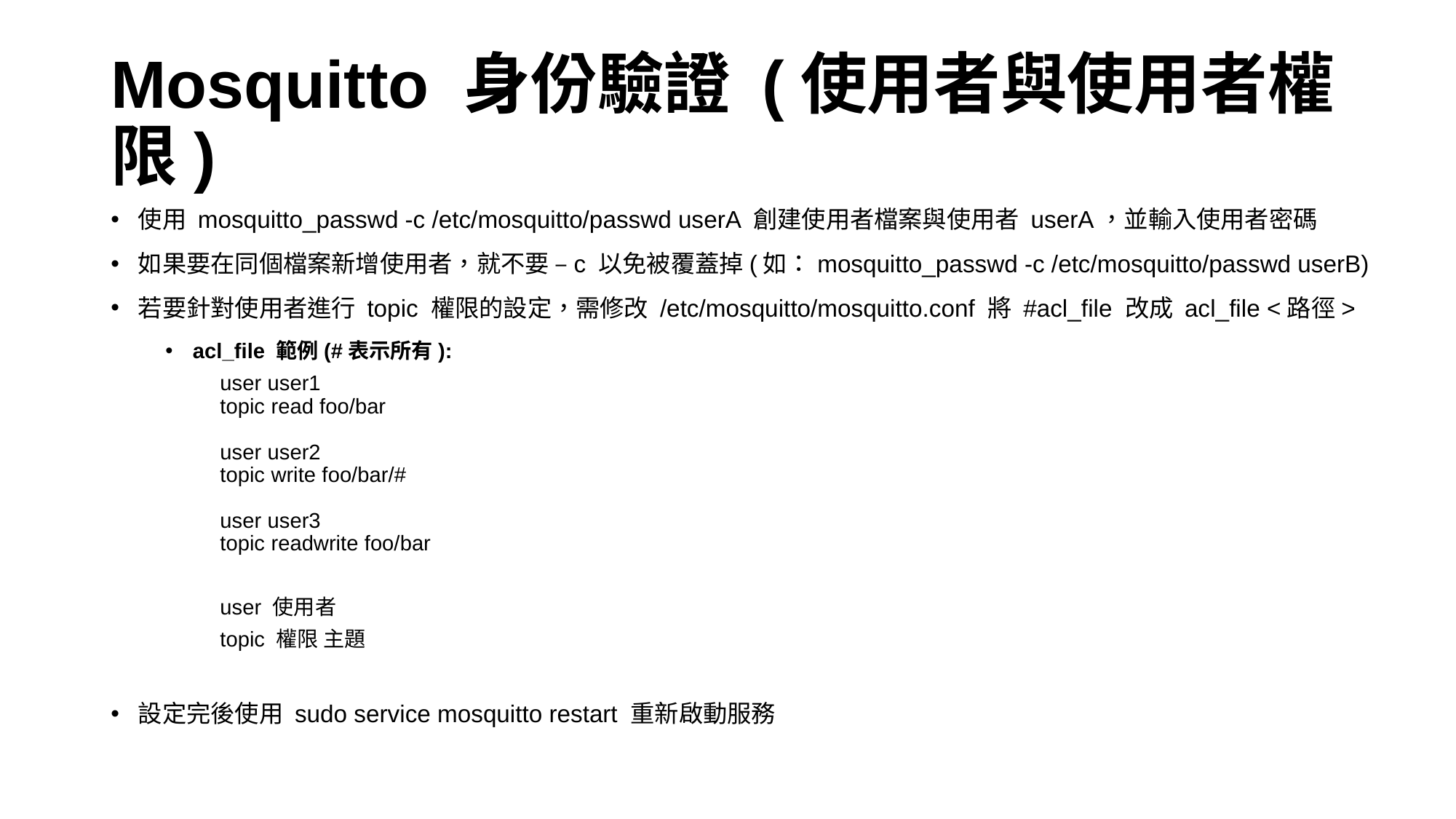

# Mosquitto 身份驗證 (使用者與使用者權限)
使用 mosquitto_passwd -c /etc/mosquitto/passwd userA 創建使用者檔案與使用者 userA，並輸入使用者密碼
如果要在同個檔案新增使用者，就不要 –c 以免被覆蓋掉(如：mosquitto_passwd -c /etc/mosquitto/passwd userB)
若要針對使用者進行 topic 權限的設定，需修改 /etc/mosquitto/mosquitto.conf 將 #acl_file 改成 acl_file <路徑>
acl_file 範例(#表示所有):
user user1
topic read foo/bar

user user2
topic write foo/bar/#

user user3
topic readwrite foo/bar

user 使用者
topic 權限 主題

設定完後使用 sudo service mosquitto restart 重新啟動服務